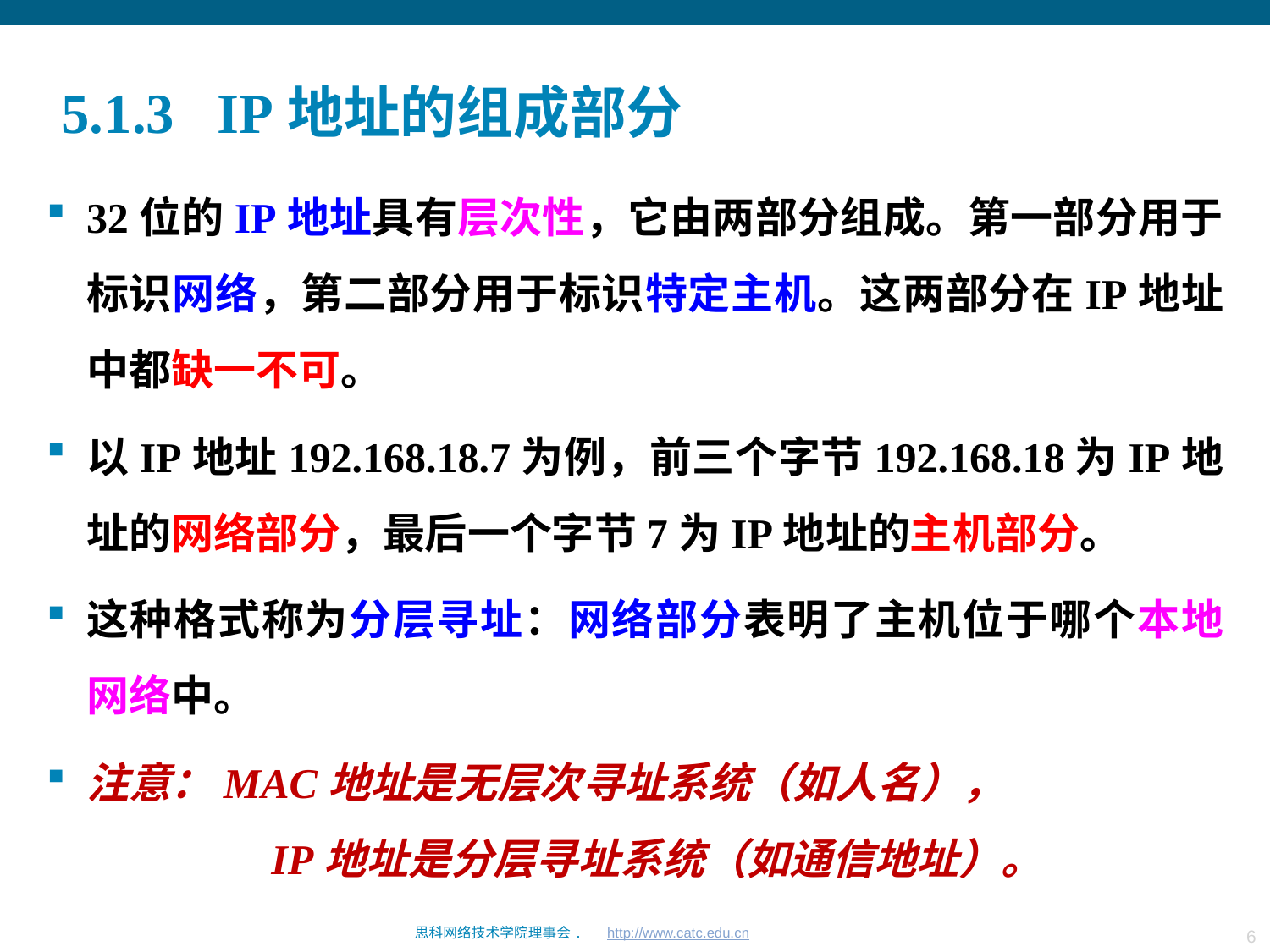

5.1.3   IP地址的组成部分
32位的IP地址具有层次性，它由两部分组成。第一部分用于标识网络，第二部分用于标识特定主机。这两部分在IP地址中都缺一不可。
以IP地址192.168.18.7为例，前三个字节192.168.18为IP地址的网络部分，最后一个字节7为IP地址的主机部分。
这种格式称为分层寻址：网络部分表明了主机位于哪个本地网络中。
注意：MAC地址是无层次寻址系统（如人名），
	     IP地址是分层寻址系统（如通信地址）。